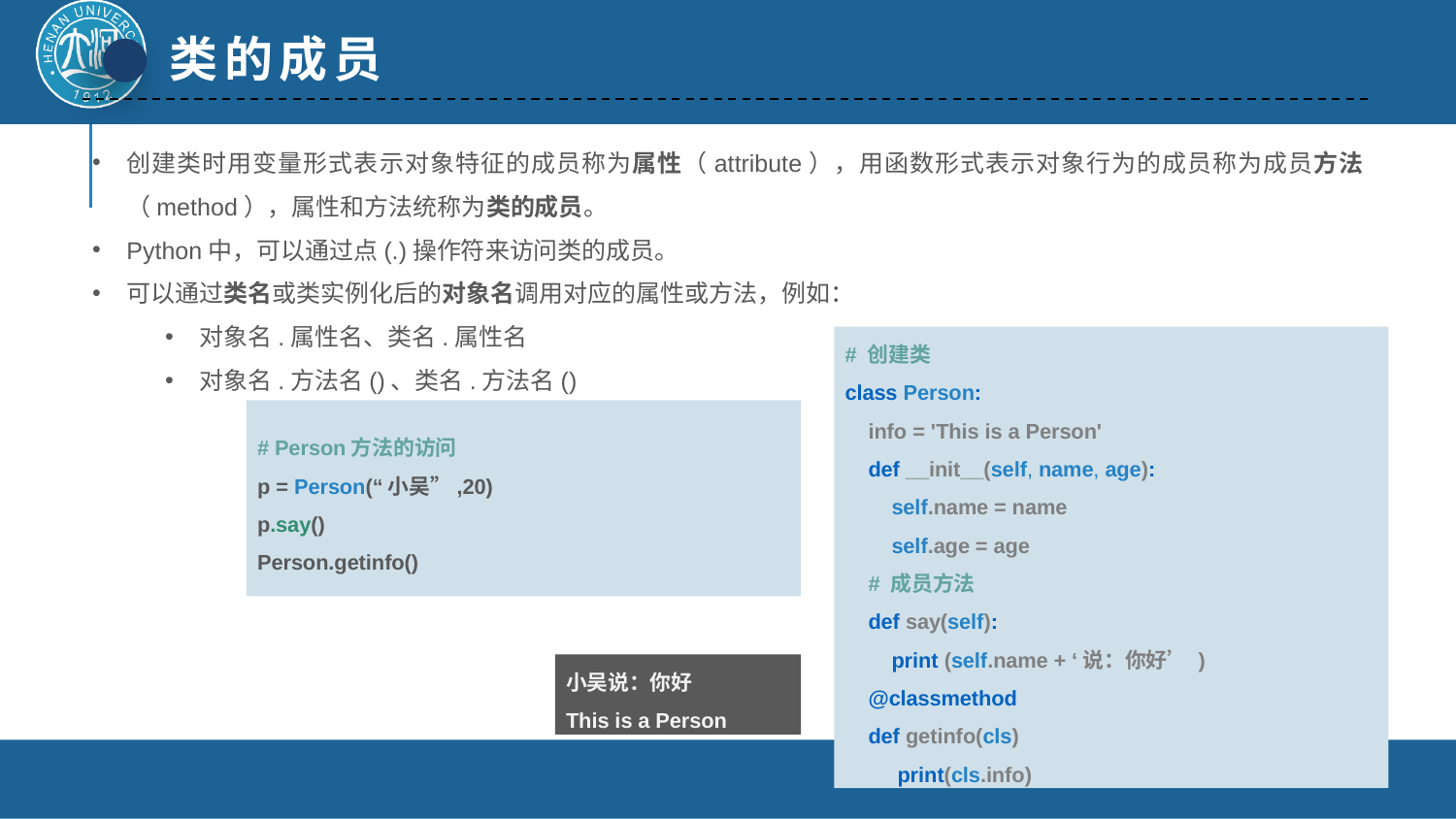

类的成员

创建类时用变量形式表示对象特征的成员称为属性（attribute），用函数形式表示对象行为的成员称为成员方法（method），属性和方法统称为类的成员。
Python中，可以通过点(.)操作符来访问类的成员。
可以通过类名或类实例化后的对象名调用对应的属性或方法，例如：
对象名.属性名、类名.属性名
对象名.方法名()、类名.方法名()
# 创建类
class Person:
    info = 'This is a Person'
    def __init__(self, name, age):
        self.name = name
        self.age = age
    # 成员方法
    def say(self):
        print (self.name + ‘说：你好’ )
    @classmethod
    def getinfo(cls)
         print(cls.info)
# Person方法的访问
p = Person(“小吴”,20)
p.say()
Person.getinfo()
小吴说：你好
This is a Person